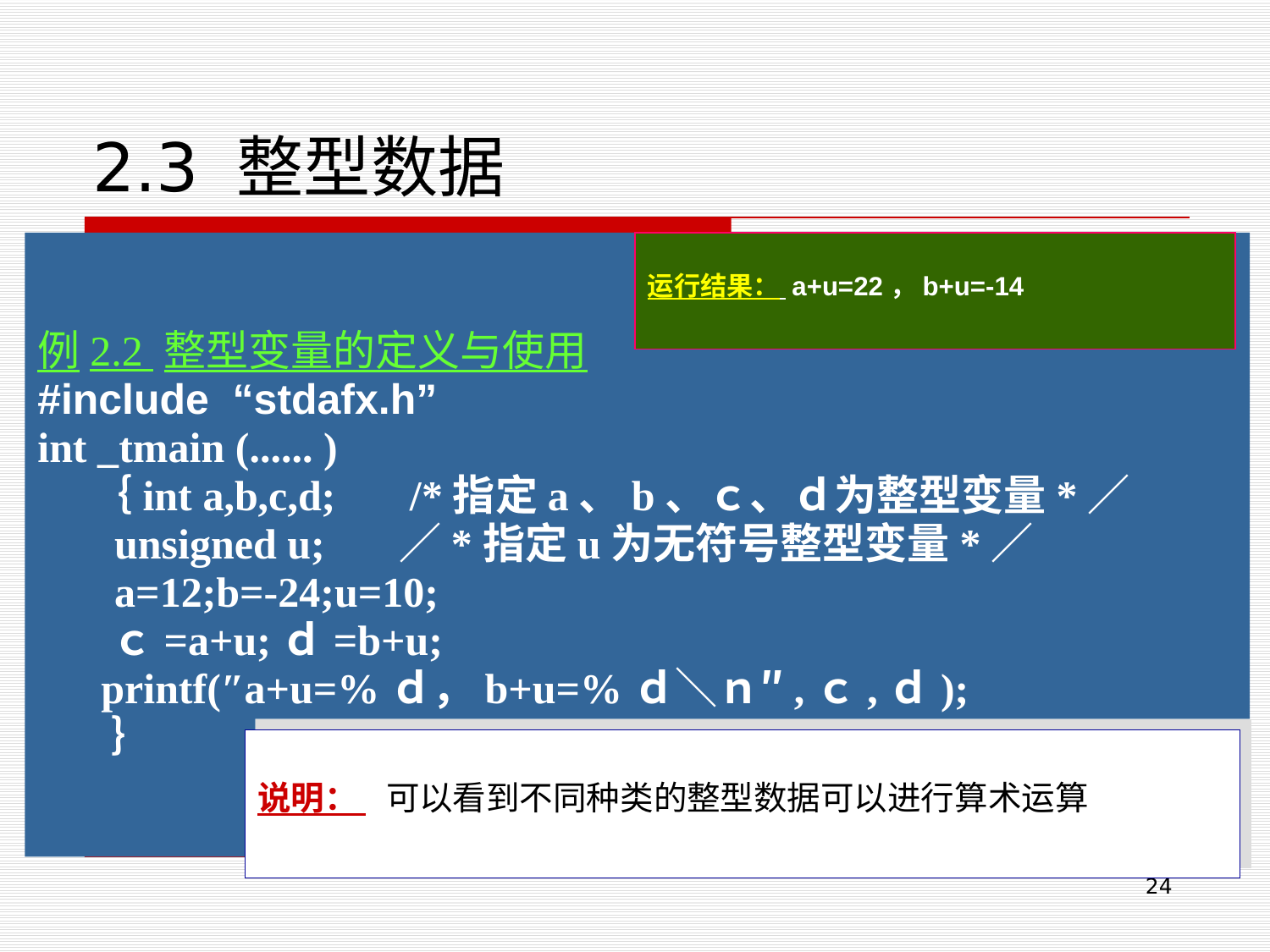

# 2.3 整型数据
例2.2 整型变量的定义与使用
#include  “stdafx.h”
int _tmain (...... )
    ｛int a,b,c,d;       /*指定a、b、ｃ、ｄ为整型变量*／
       unsigned u;      ／*指定u为无符号整型变量*／
       a=12;b=-24;u=10;
      ｃ=a+u;ｄ=b+u;
      printf(″a+u=%ｄ，b+u=%ｄ＼ｎ″,ｃ,ｄ);
      ｝
运行结果： a+u=22，b+u=-14

说明：   可以看到不同种类的整型数据可以进行算术运算
24